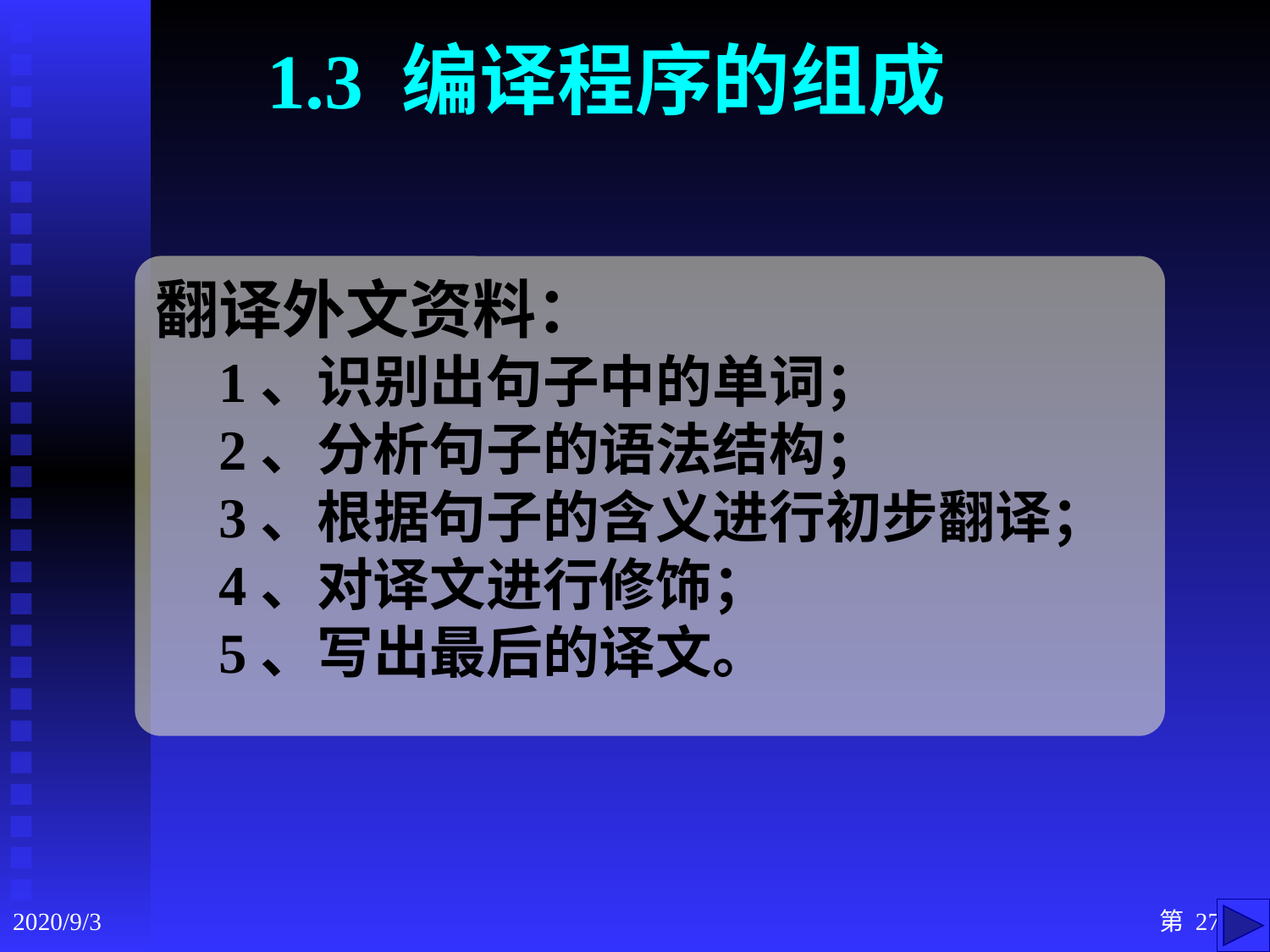

# 1.3 编译程序的组成
翻译外文资料：
1、识别出句子中的单词；
2、分析句子的语法结构；
3、根据句子的含义进行初步翻译；
4、对译文进行修饰；
5、写出最后的译文。
2020/9/3
第 27 页